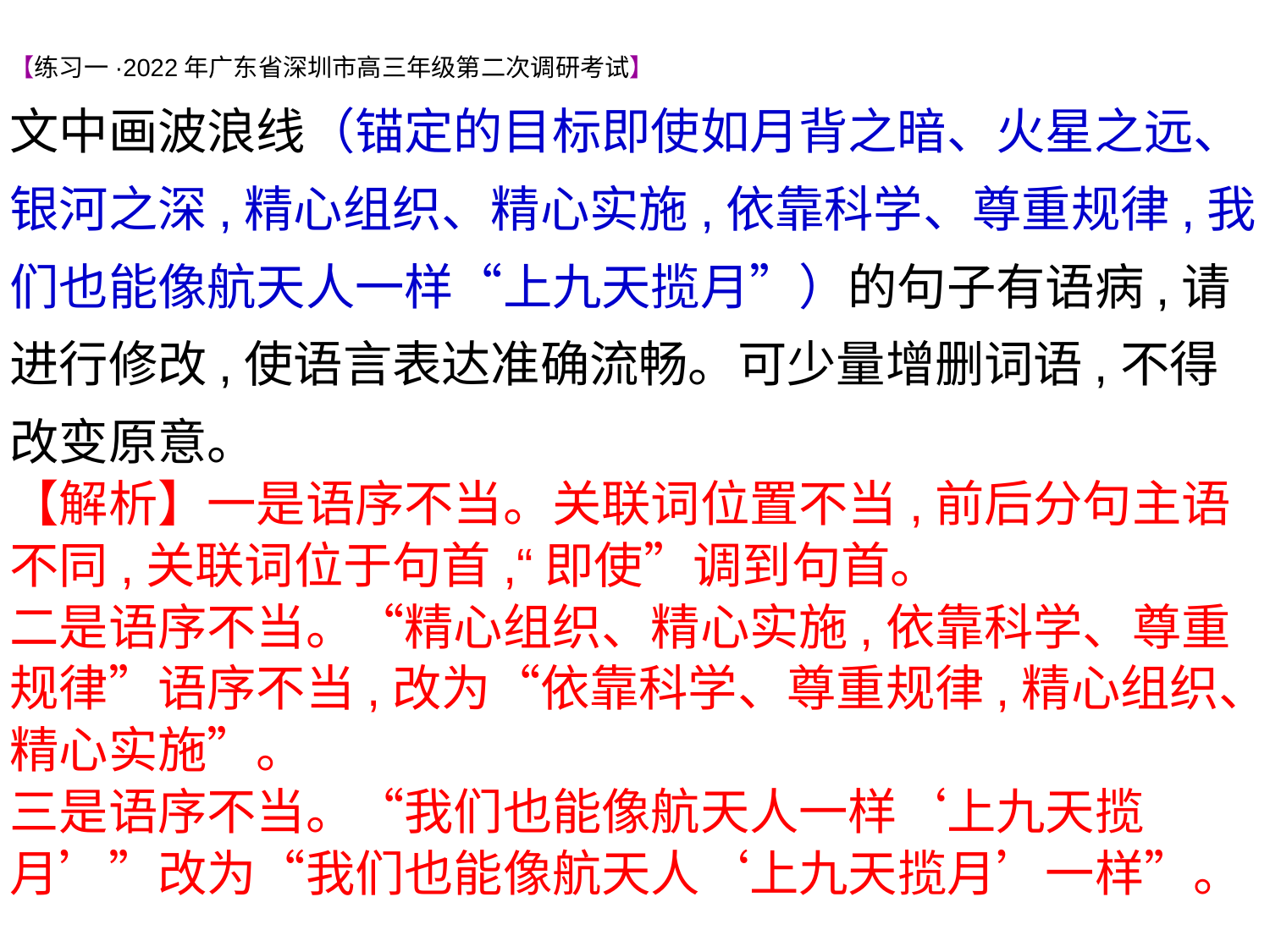

【练习一·2022年广东省深圳市高三年级第二次调研考试】
文中画波浪线（锚定的目标即使如月背之暗、火星之远、银河之深,精心组织、精心实施,依靠科学、尊重规律,我们也能像航天人一样“上九天揽月”）的句子有语病,请进行修改,使语言表达准确流畅。可少量增删词语,不得改变原意。
【解析】一是语序不当。关联词位置不当,前后分句主语不同,关联词位于句首,“即使”调到句首。
二是语序不当。“精心组织、精心实施,依靠科学、尊重规律”语序不当,改为“依靠科学、尊重规律,精心组织、精心实施”。
三是语序不当。“我们也能像航天人一样‘上九天揽月’”改为“我们也能像航天人‘上九天揽月’一样”。